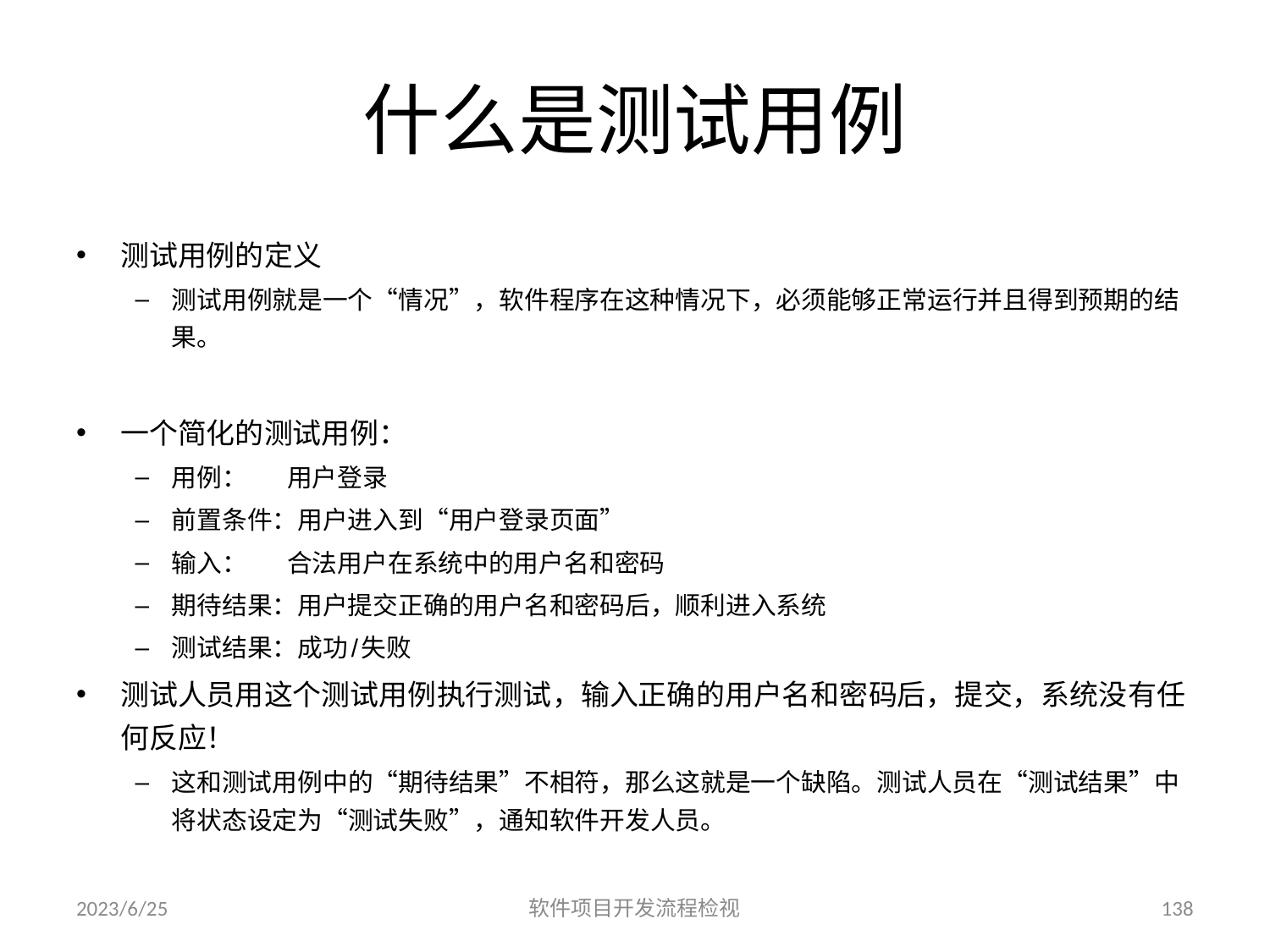

# 什么是测试用例
测试用例的定义
测试用例就是一个“情况”，软件程序在这种情况下，必须能够正常运行并且得到预期的结果。

一个简化的测试用例：
用例：       用户登录
前置条件：用户进入到“用户登录页面”
输入：       合法用户在系统中的用户名和密码
期待结果：用户提交正确的用户名和密码后，顺利进入系统
测试结果：成功/失败
测试人员用这个测试用例执行测试，输入正确的用户名和密码后，提交，系统没有任何反应！
这和测试用例中的“期待结果”不相符，那么这就是一个缺陷。测试人员在“测试结果”中将状态设定为“测试失败”，通知软件开发人员。
2023/6/25
软件项目开发流程检视
138